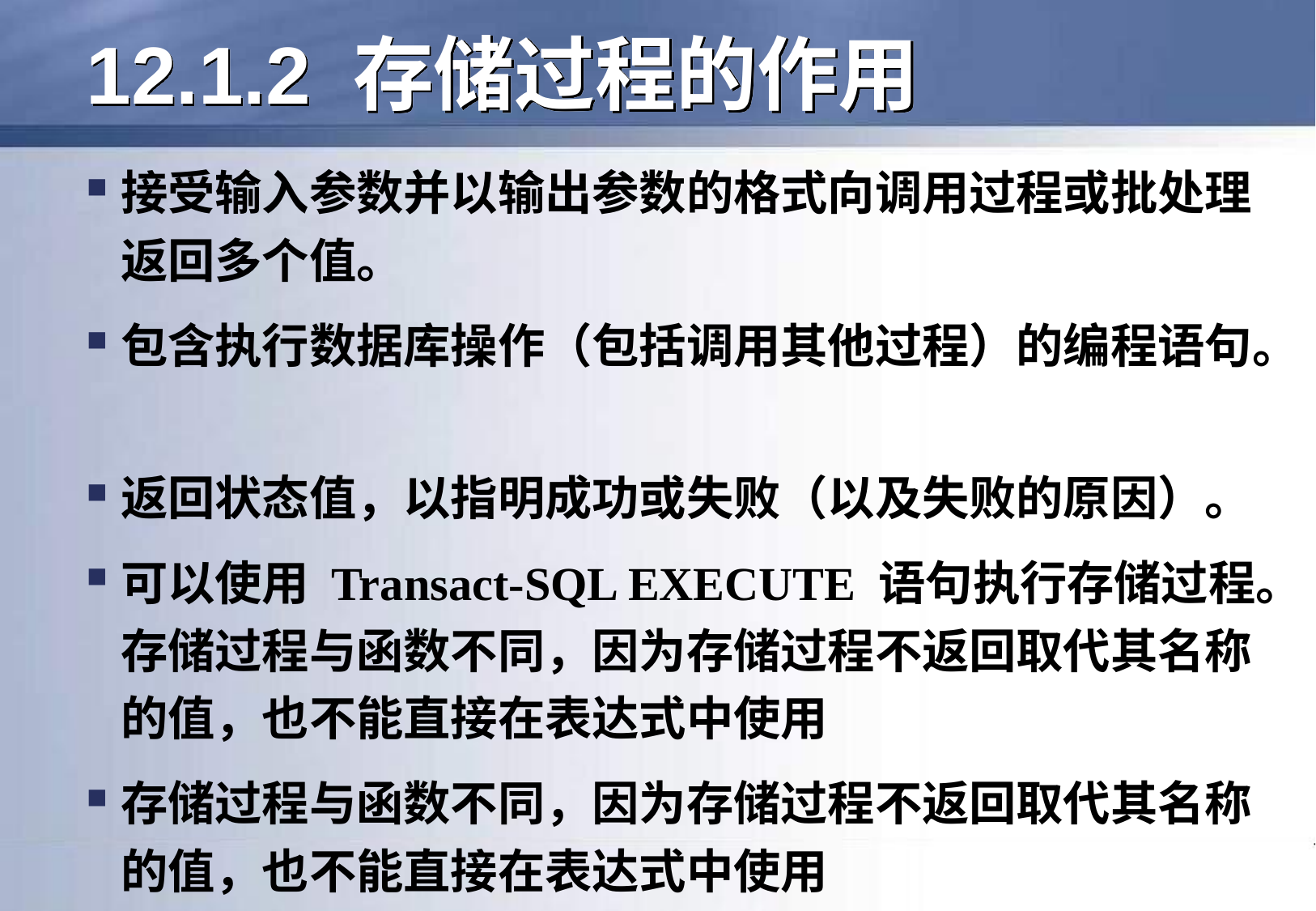

# 12.1.2 存储过程的作用
接受输入参数并以输出参数的格式向调用过程或批处理返回多个值。
包含执行数据库操作（包括调用其他过程）的编程语句。
返回状态值，以指明成功或失败（以及失败的原因）。
可以使用 Transact-SQL EXECUTE 语句执行存储过程。存储过程与函数不同，因为存储过程不返回取代其名称的值，也不能直接在表达式中使用
存储过程与函数不同，因为存储过程不返回取代其名称的值，也不能直接在表达式中使用